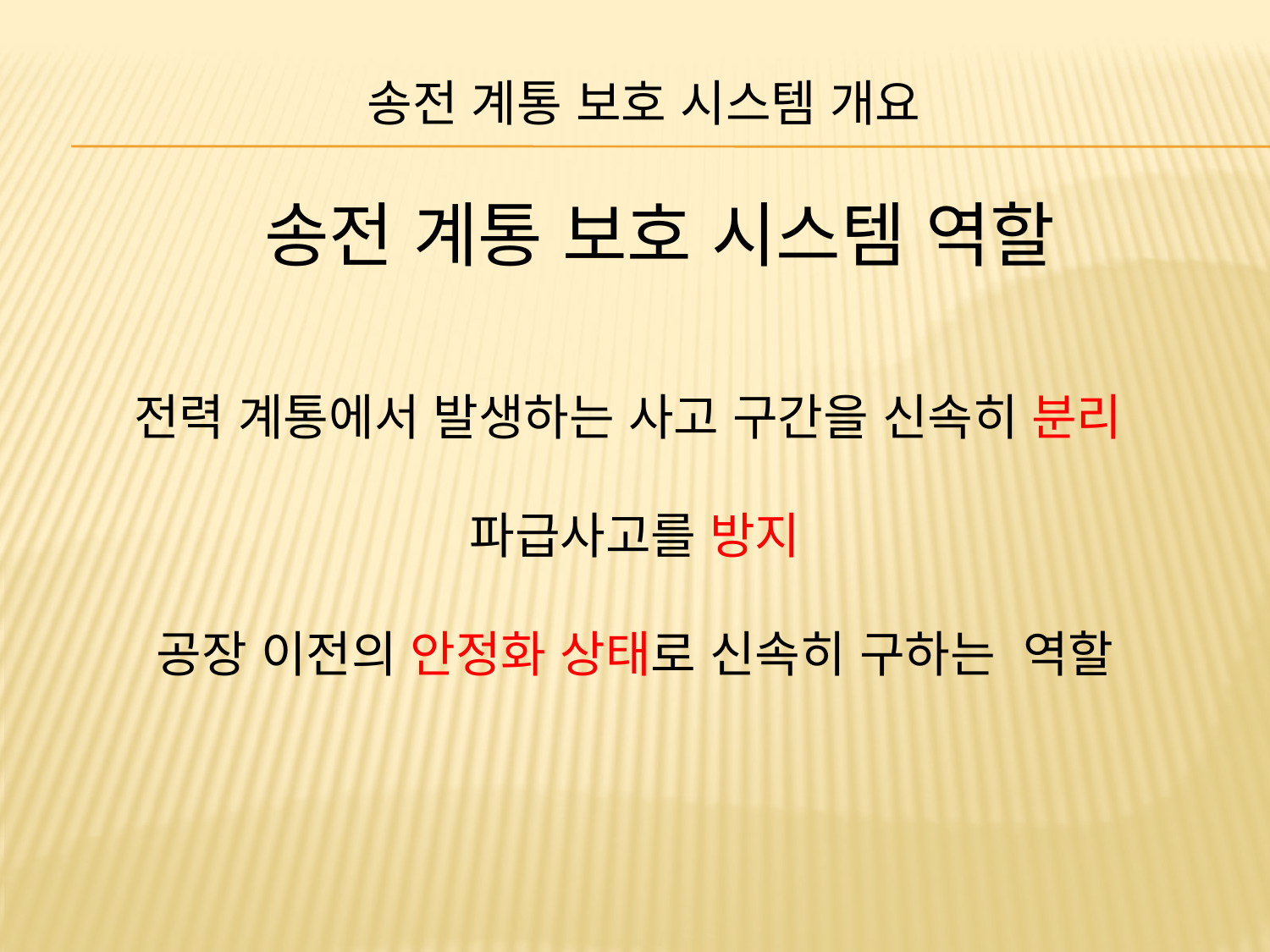

송전 계통 보호 시스템 개요
송전 계통 보호 시스템 역할
전력 계통에서 발생하는 사고 구간을 신속히 분리

파급사고를 방지

공장 이전의 안정화 상태로 신속히 구하는  역할